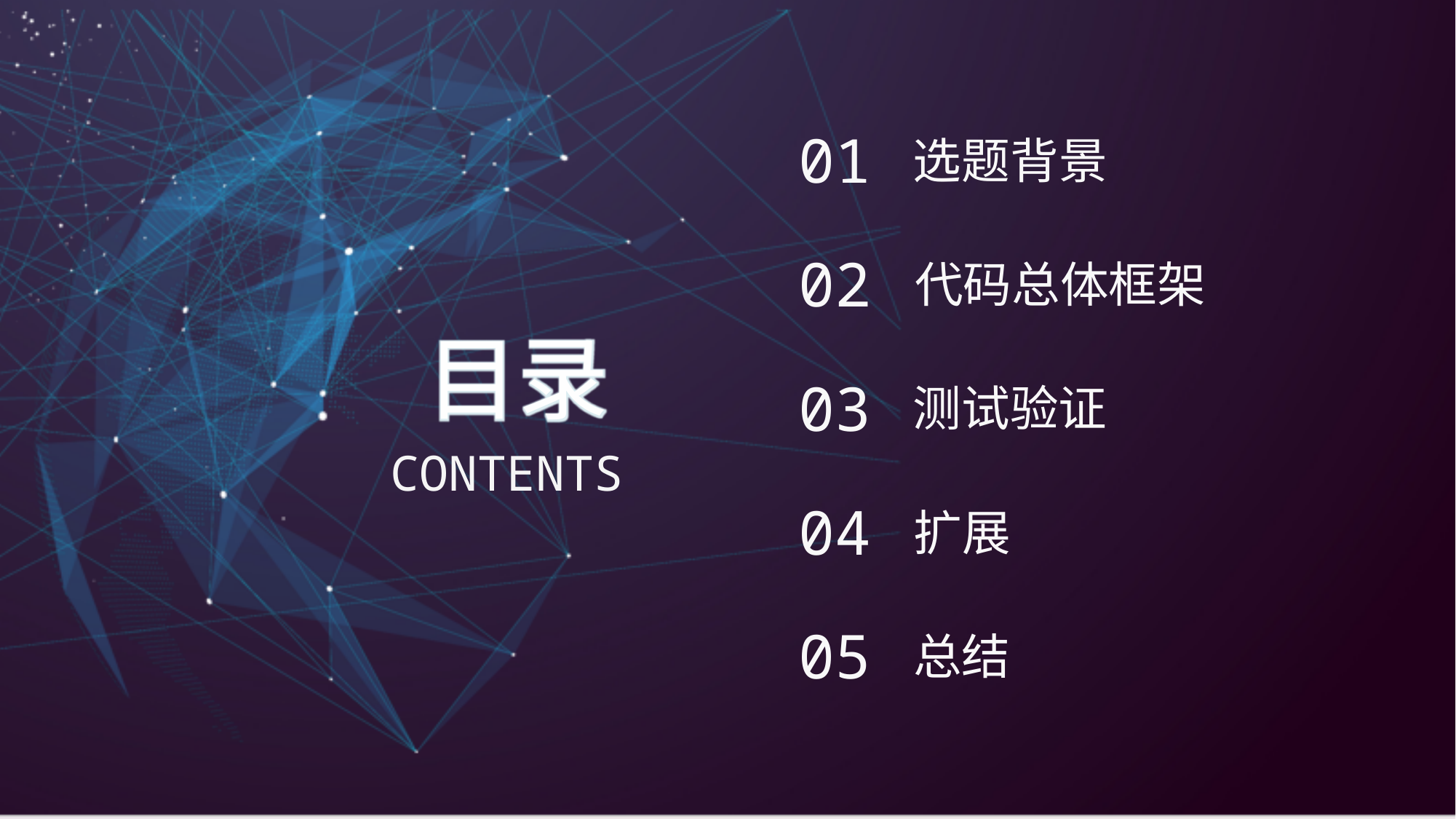

01
选题背景
02
代码总体框架
03
测试验证
04
扩展
05
总结
目录
CONTENTS